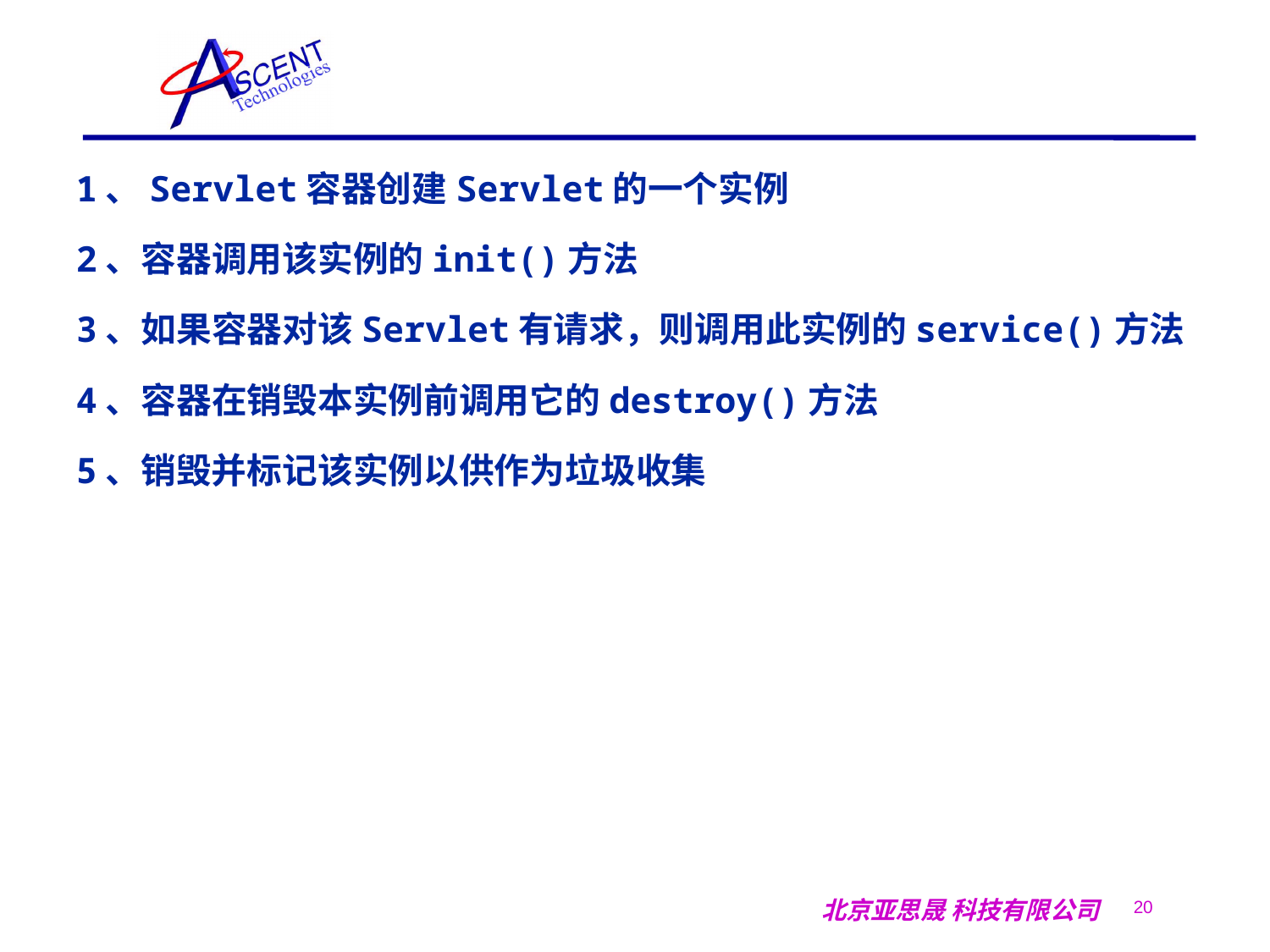

#
1、Servlet容器创建Servlet的一个实例
2、容器调用该实例的init()方法
3、如果容器对该Servlet有请求，则调用此实例的service()方法
4、容器在销毁本实例前调用它的destroy()方法
5、销毁并标记该实例以供作为垃圾收集